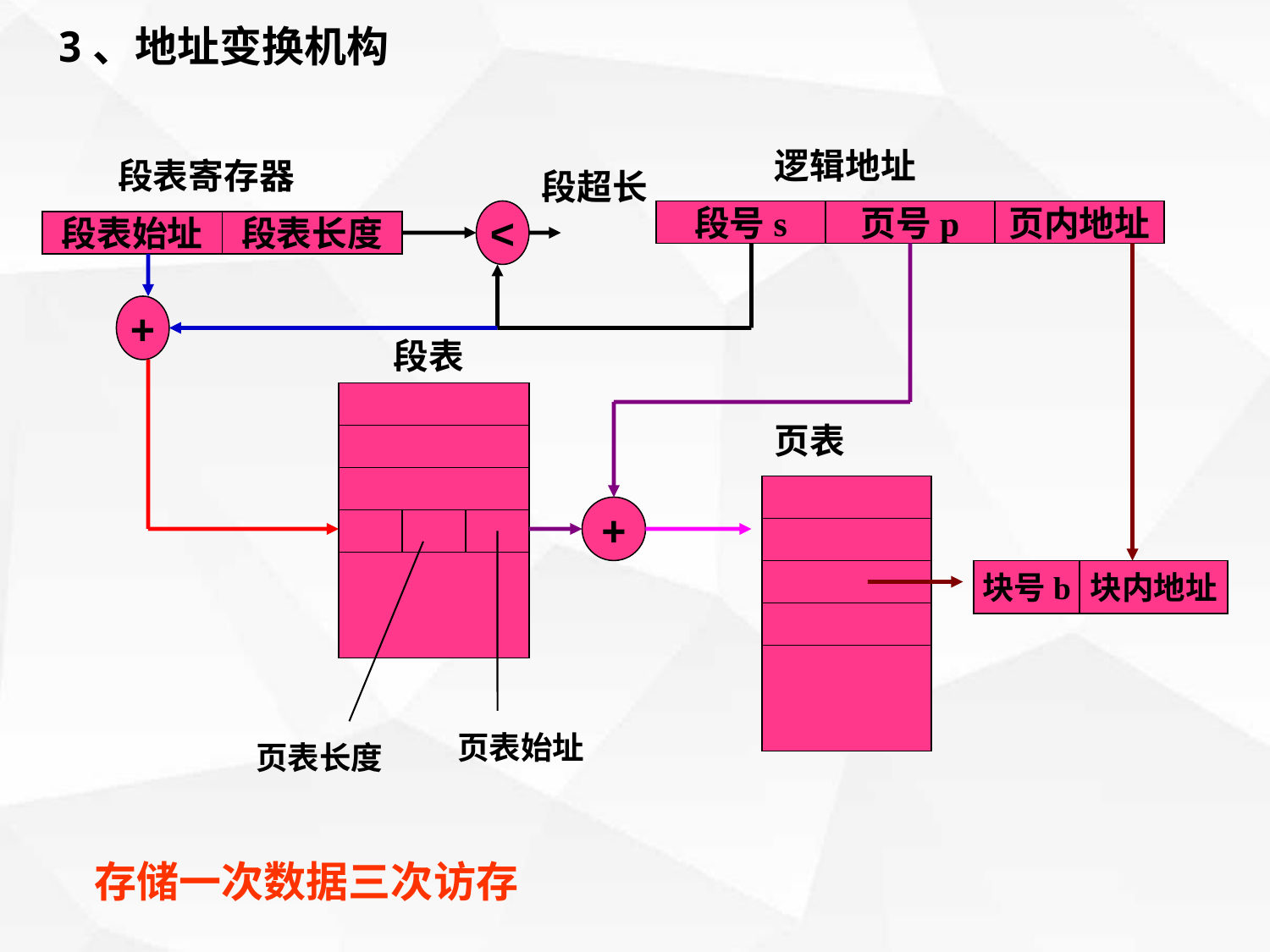

3、地址变换机构
逻辑地址
段表寄存器
段超长
<
段号s
页号p
页内地址
段表始址
段表长度

+

段表

页表始址
页表长度
页表

+

块号b
块内地址

存储一次数据三次访存